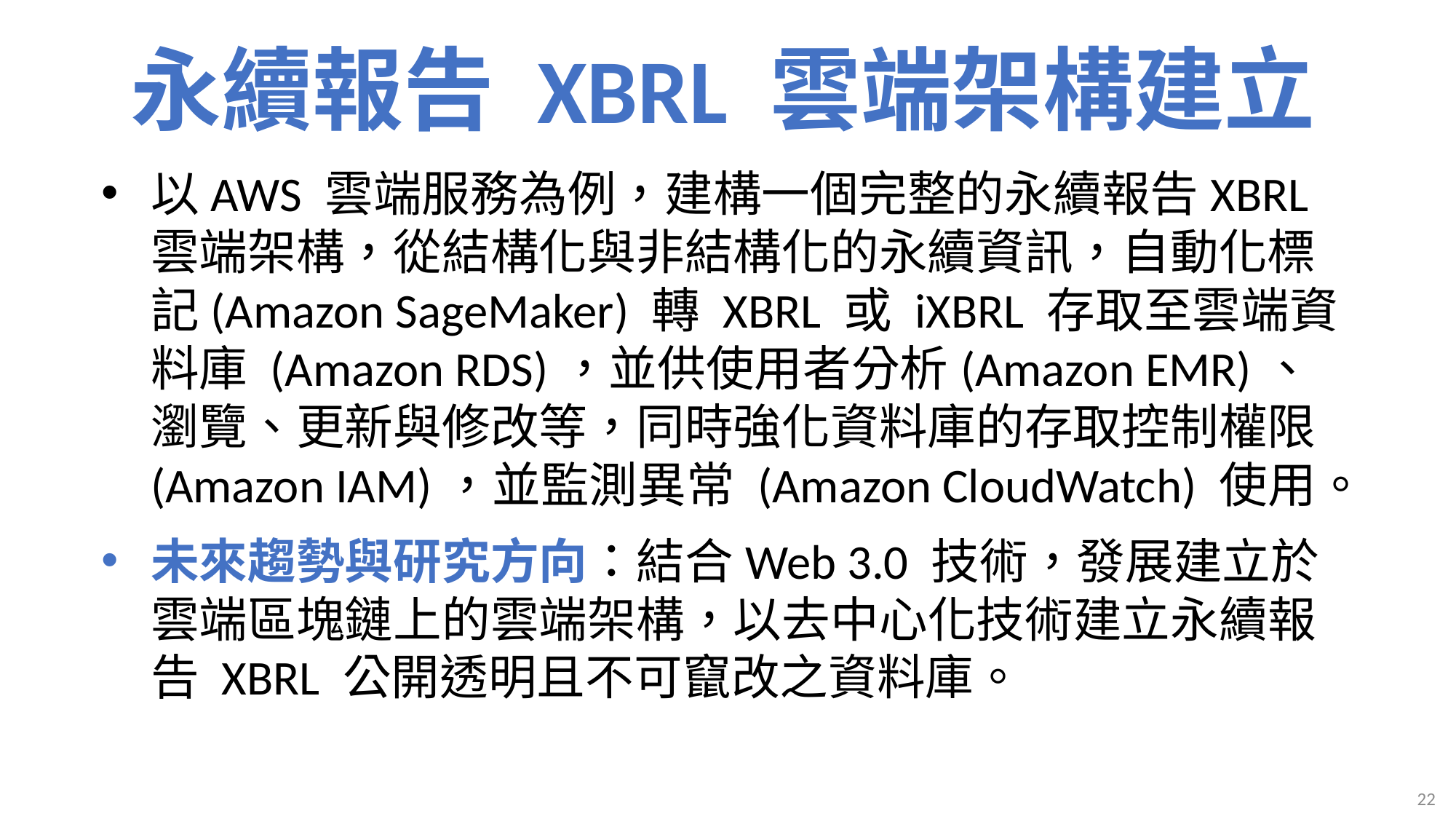

# 永續報告 XBRL 雲端架構建立
以AWS 雲端服務為例，建構一個完整的永續報告XBRL雲端架構，從結構化與非結構化的永續資訊，自動化標記(Amazon SageMaker) 轉 XBRL 或 iXBRL 存取至雲端資料庫 (Amazon RDS)，並供使用者分析(Amazon EMR)、瀏覽、更新與修改等，同時強化資料庫的存取控制權限 (Amazon IAM)，並監測異常 (Amazon CloudWatch) 使用。
未來趨勢與研究方向：結合Web 3.0 技術，發展建立於雲端區塊鏈上的雲端架構，以去中心化技術建立永續報告 XBRL 公開透明且不可竄改之資料庫。

22